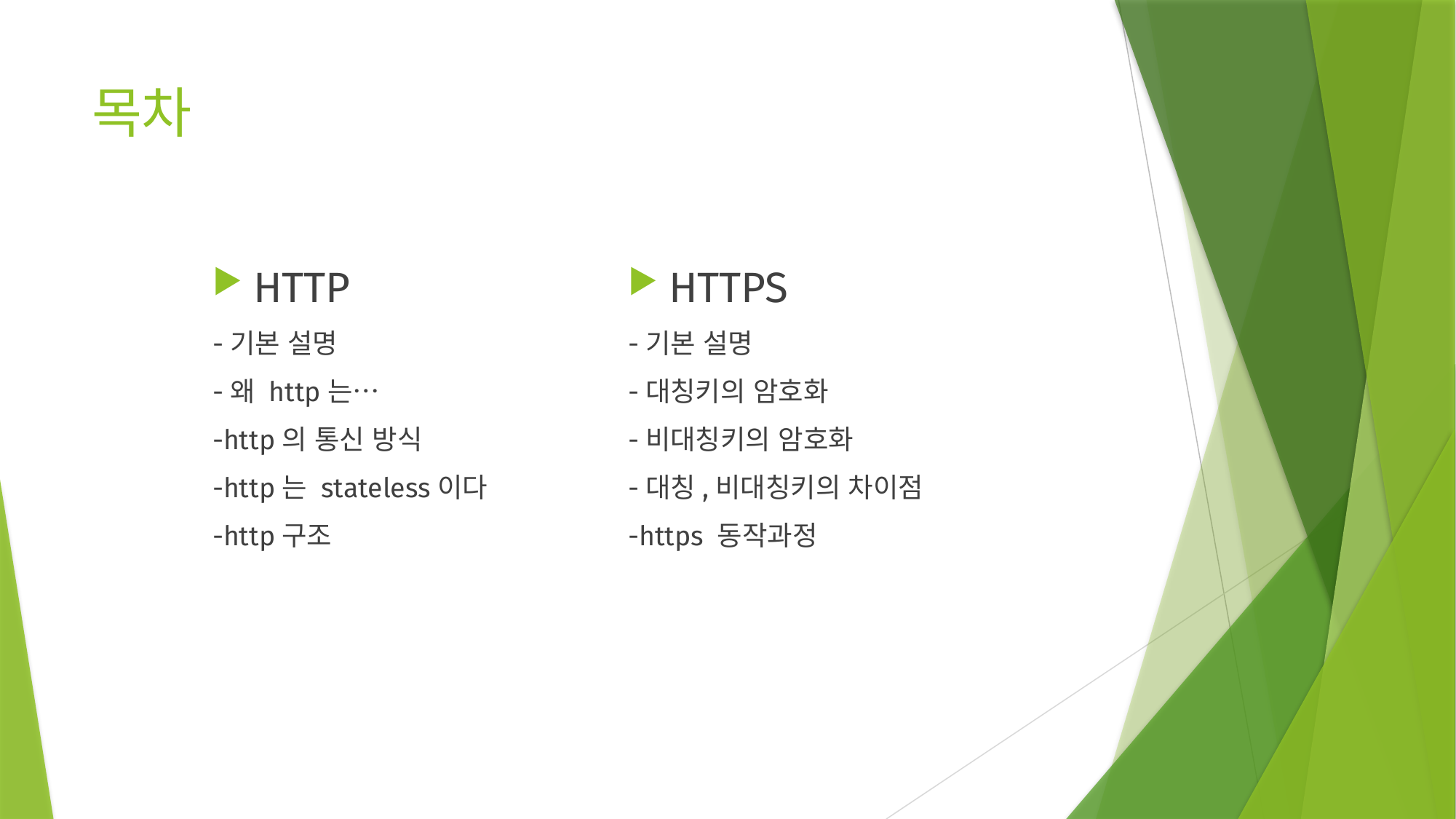

# 목차
HTTP
-기본 설명
-왜 http는…
-http의 통신 방식
-http는 stateless이다
-http구조
HTTPS
-기본 설명
-대칭키의 암호화
-비대칭키의 암호화
-대칭,비대칭키의 차이점
-https 동작과정